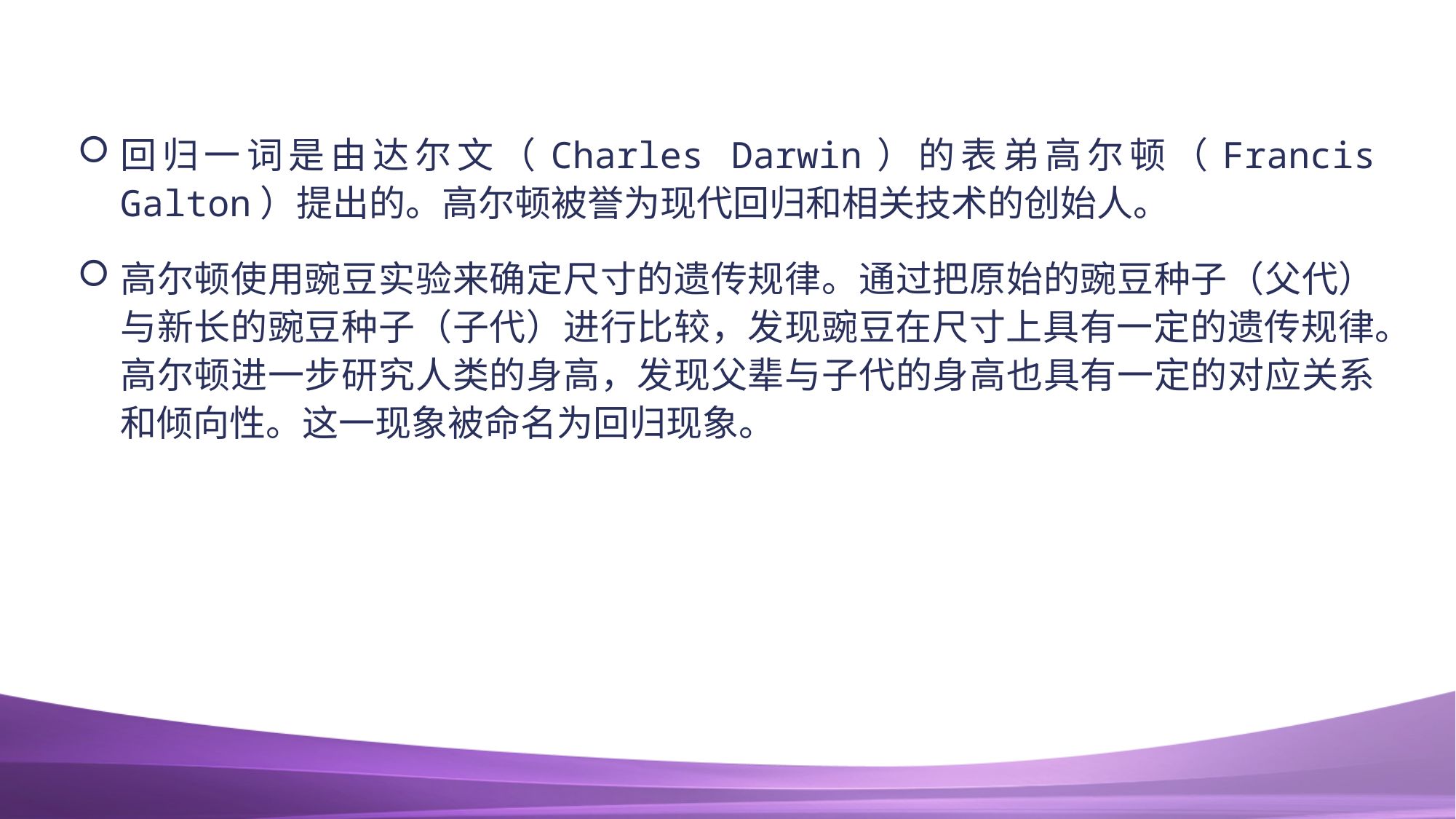

#
回归一词是由达尔文（Charles Darwin）的表弟高尔顿（Francis Galton）提出的。高尔顿被誉为现代回归和相关技术的创始人。
高尔顿使用豌豆实验来确定尺寸的遗传规律。通过把原始的豌豆种子（父代）与新长的豌豆种子（子代）进行比较，发现豌豆在尺寸上具有一定的遗传规律。高尔顿进一步研究人类的身高，发现父辈与子代的身高也具有一定的对应关系和倾向性。这一现象被命名为回归现象。